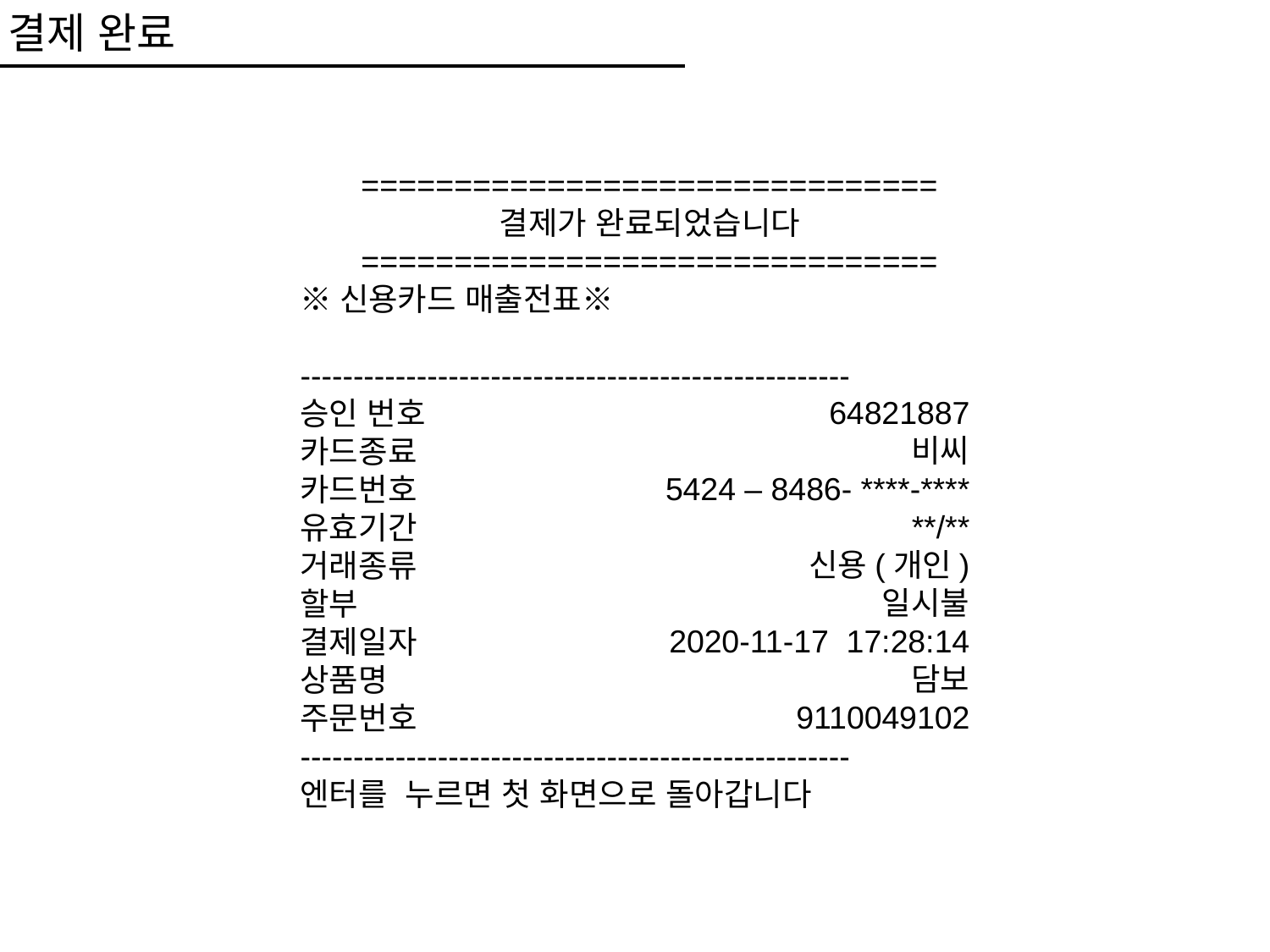

결제 완료
===============================
결제가 완료되었습니다
===============================
※신용카드 매출전표※

----------------------------------------------------
승인 번호
카드종료
카드번호
유효기간
거래종류
할부
결제일자
상품명
주문번호
----------------------------------------------------
엔터를  누르면 첫 화면으로 돌아갑니다
64821887
비씨
5424 – 8486- ****-****
**/**
신용(개인)
일시불
2020-11-17  17:28:14
담보
9110049102